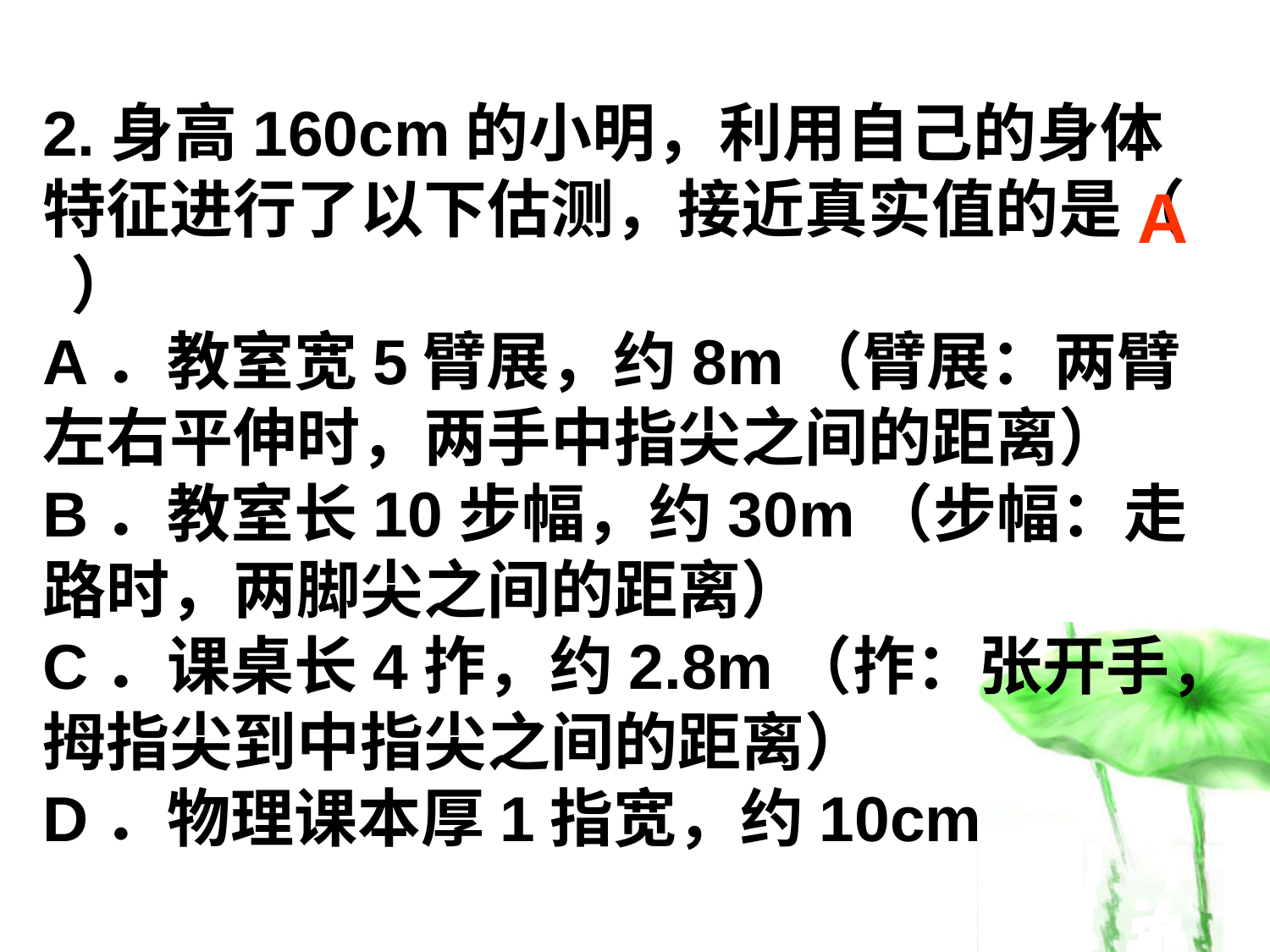

2.身高160cm的小明，利用自己的身体特征进行了以下估测，接近真实值的是（     ）
A．教室宽5臂展，约8m（臂展：两臂左右平伸时，两手中指尖之间的距离）
B．教室长10步幅，约30m（步幅：走路时，两脚尖之间的距离）
C．课桌长4拃，约2.8m（拃：张开手，拇指尖到中指尖之间的距离）
D．物理课本厚1指宽，约10cm
A